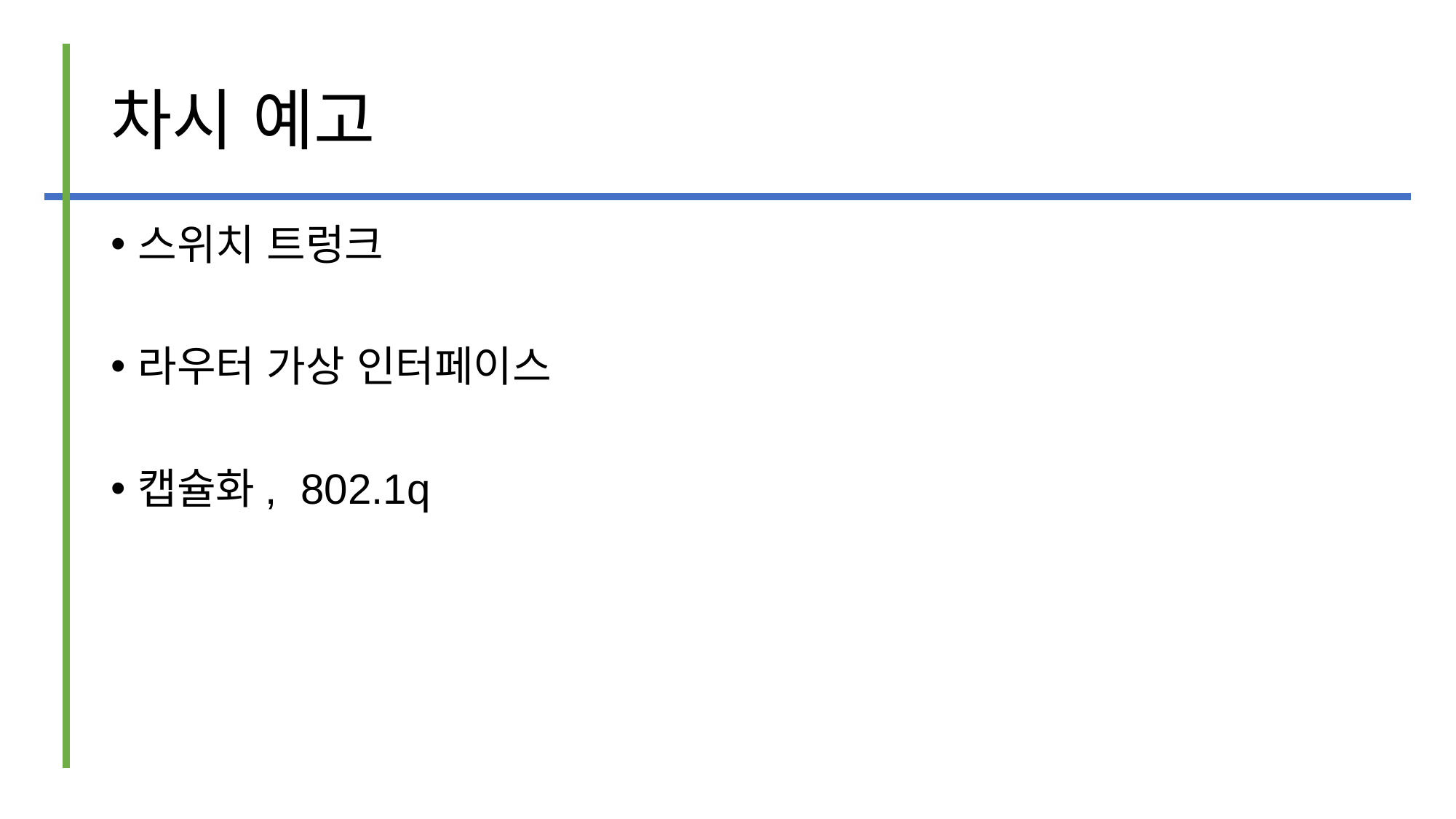

# 차시 예고
스위치 트렁크

라우터 가상 인터페이스

캡슐화,  802.1q